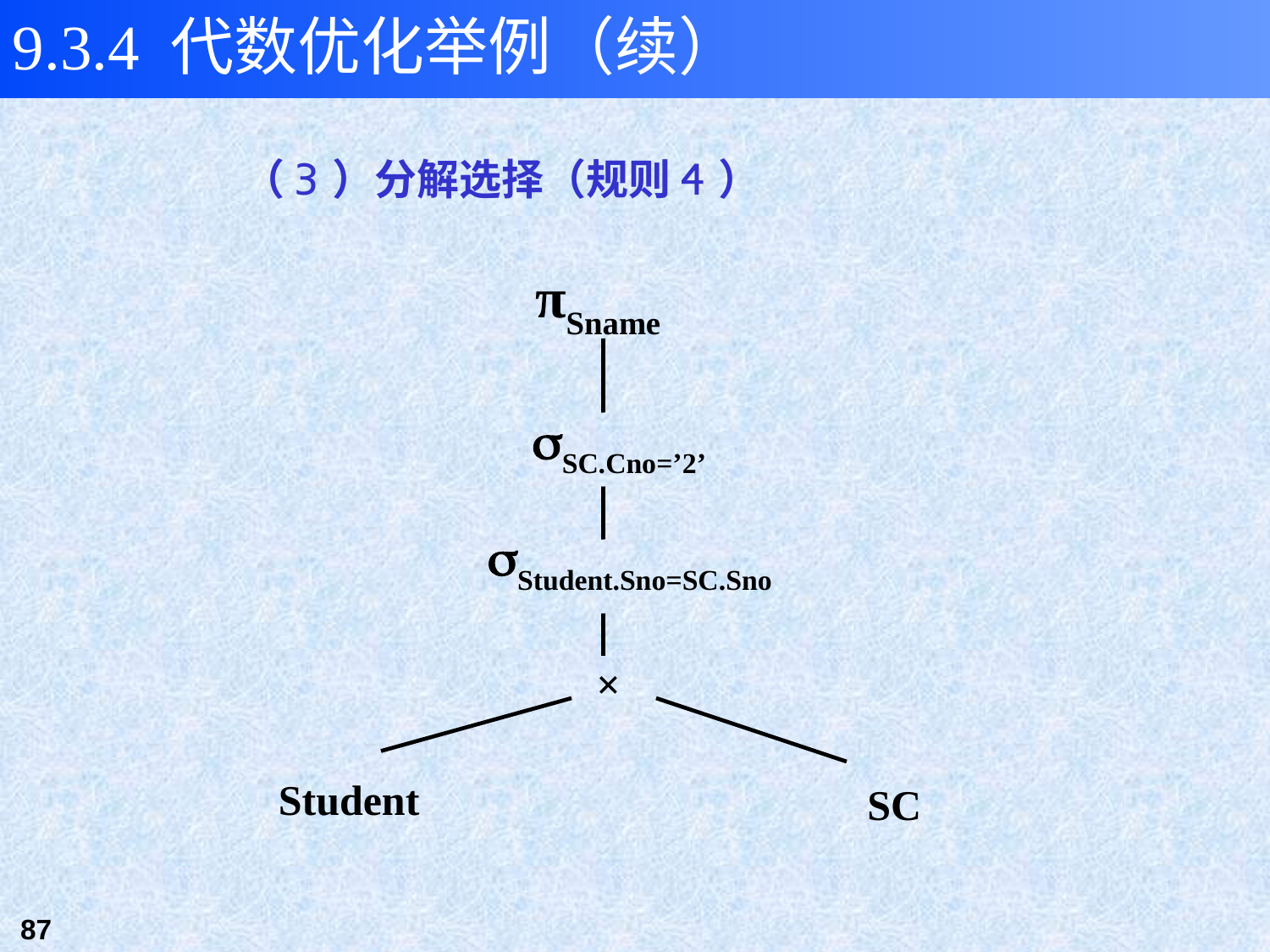

9.3.4 代数优化举例（续）

（3）分解选择（规则4）
πSname

σSC.Cno=’2’

σStudent.Sno=SC.Sno

×

Student
SC